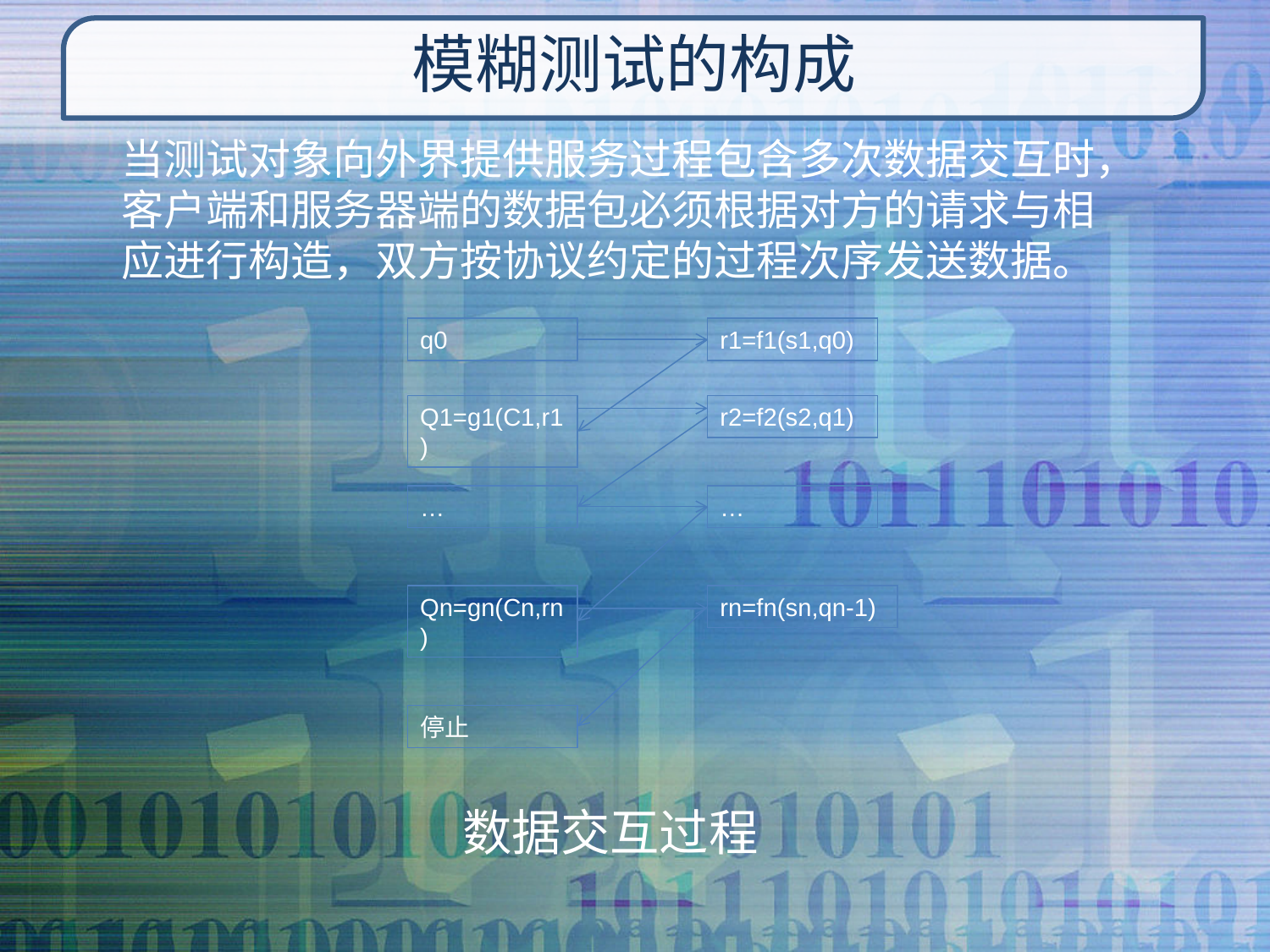

# 模糊测试的构成

当测试对象向外界提供服务过程包含多次数据交互时，
客户端和服务器端的数据包必须根据对方的请求与相
应进行构造，双方按协议约定的过程次序发送数据。
q0
r1=f1(s1,q0)
Q1=g1(C1,r1)
r2=f2(s2,q1)
…
…
Qn=gn(Cn,rn)
rn=fn(sn,qn-1)
停止
数据交互过程